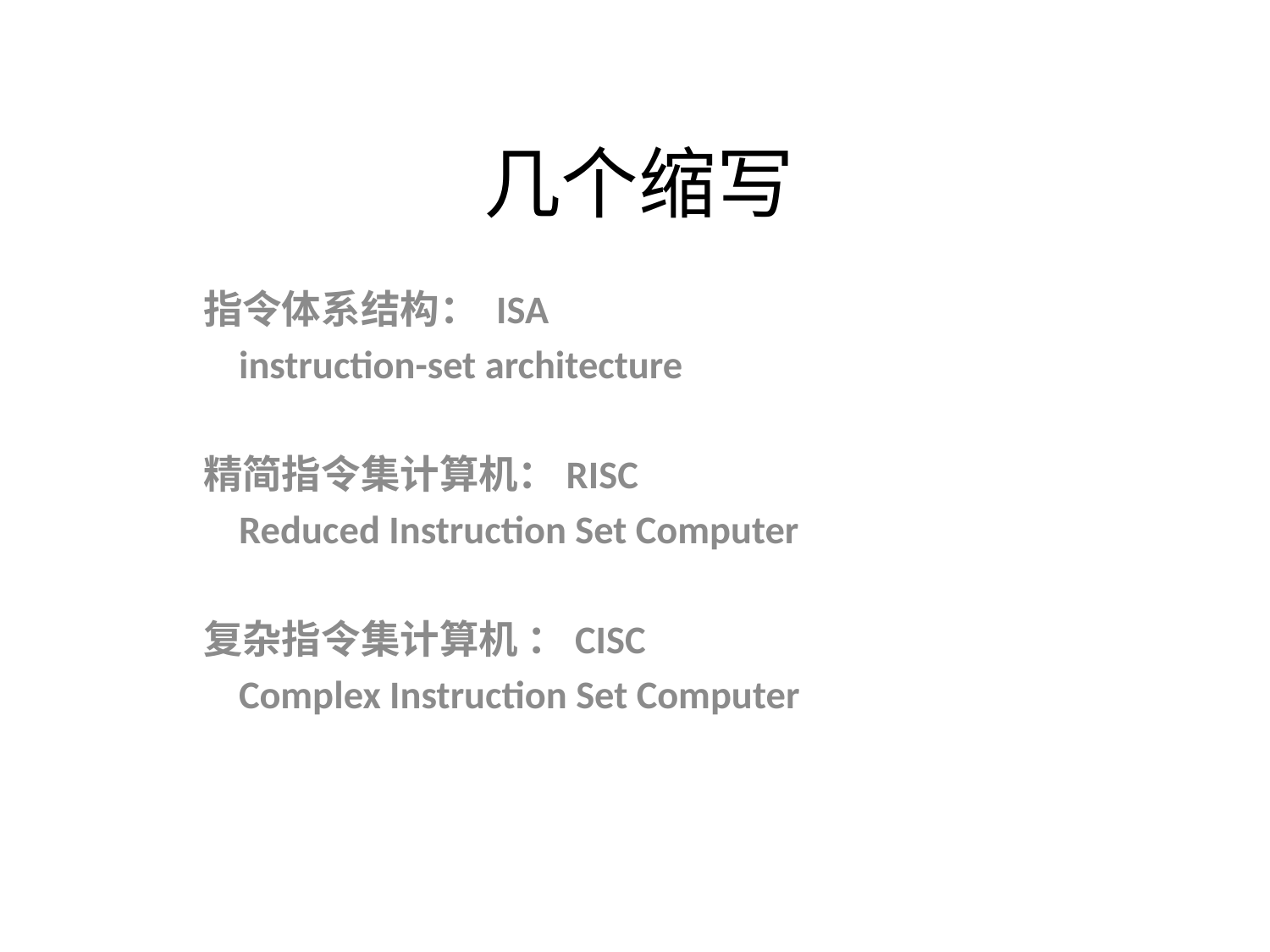

# 几个缩写
指令体系结构： ISA
    instruction-set architecture

精简指令集计算机：RISC
    Reduced Instruction Set Computer

复杂指令集计算机 ：CISC
    Complex Instruction Set Computer